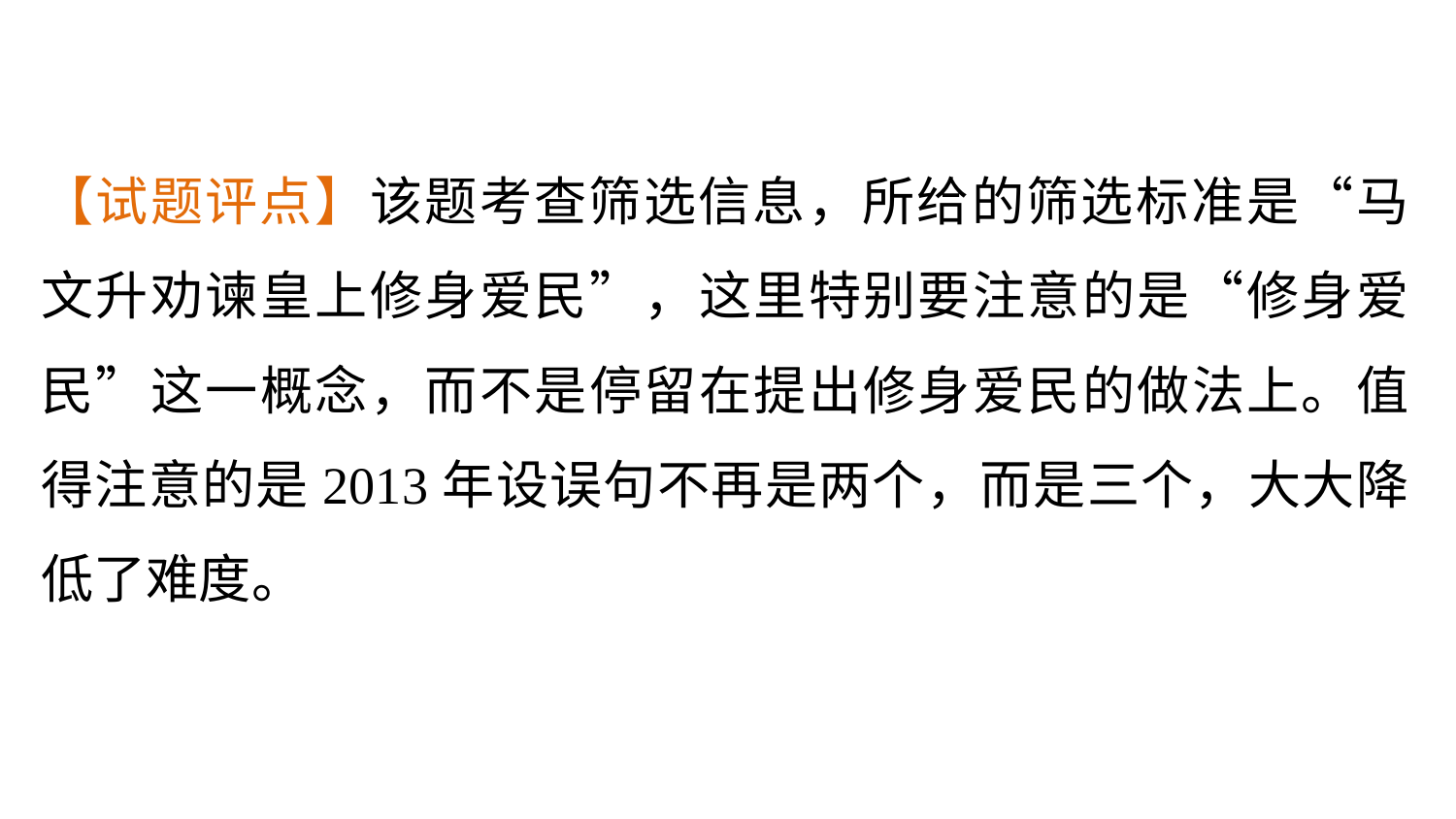

【试题评点】该题考查筛选信息，所给的筛选标准是“马文升劝谏皇上修身爱民”，这里特别要注意的是“修身爱民”这一概念，而不是停留在提出修身爱民的做法上。值得注意的是2013年设误句不再是两个，而是三个，大大降低了难度。